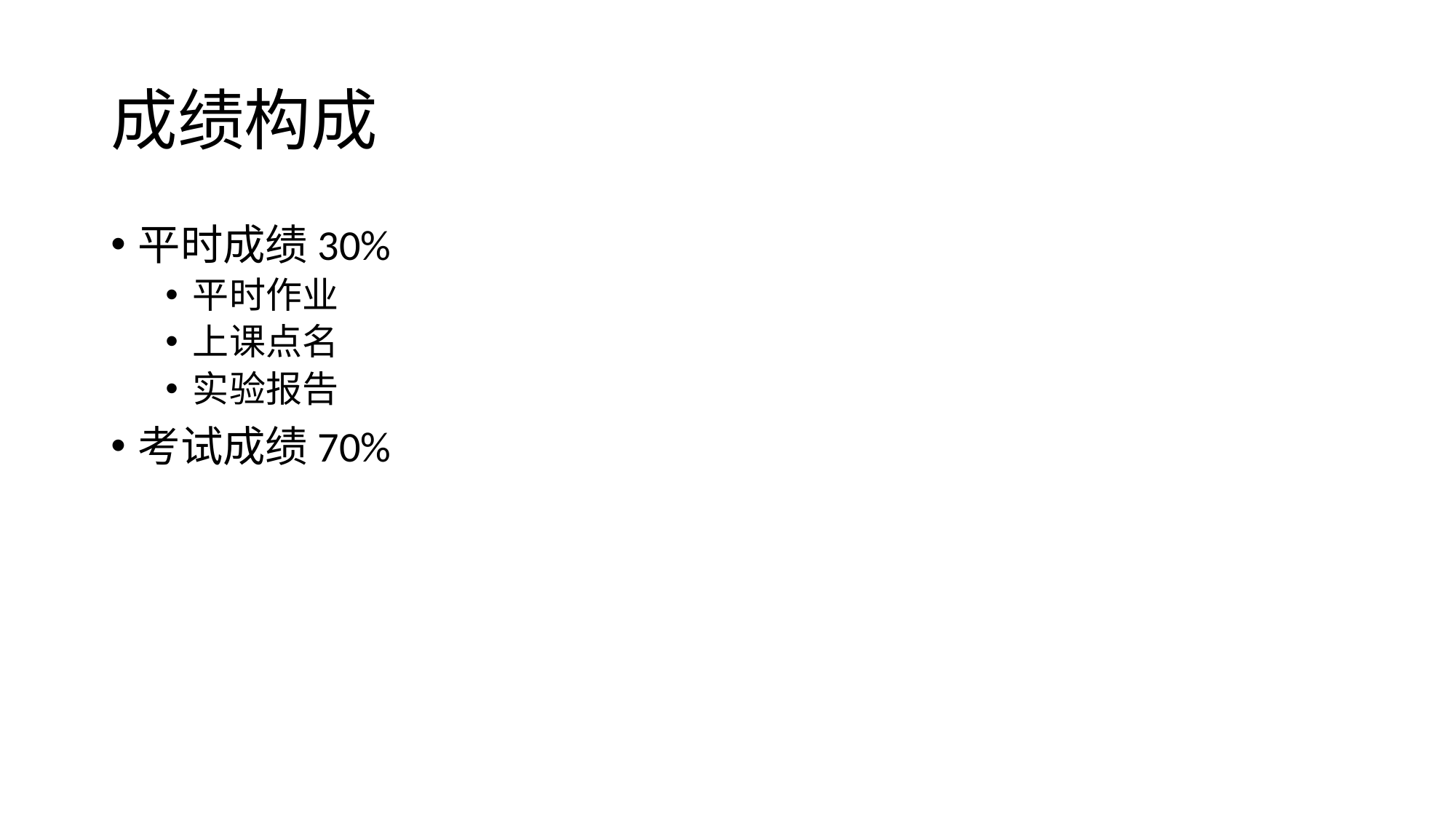

# 成绩构成
平时成绩30%
平时作业
上课点名
实验报告
考试成绩70%